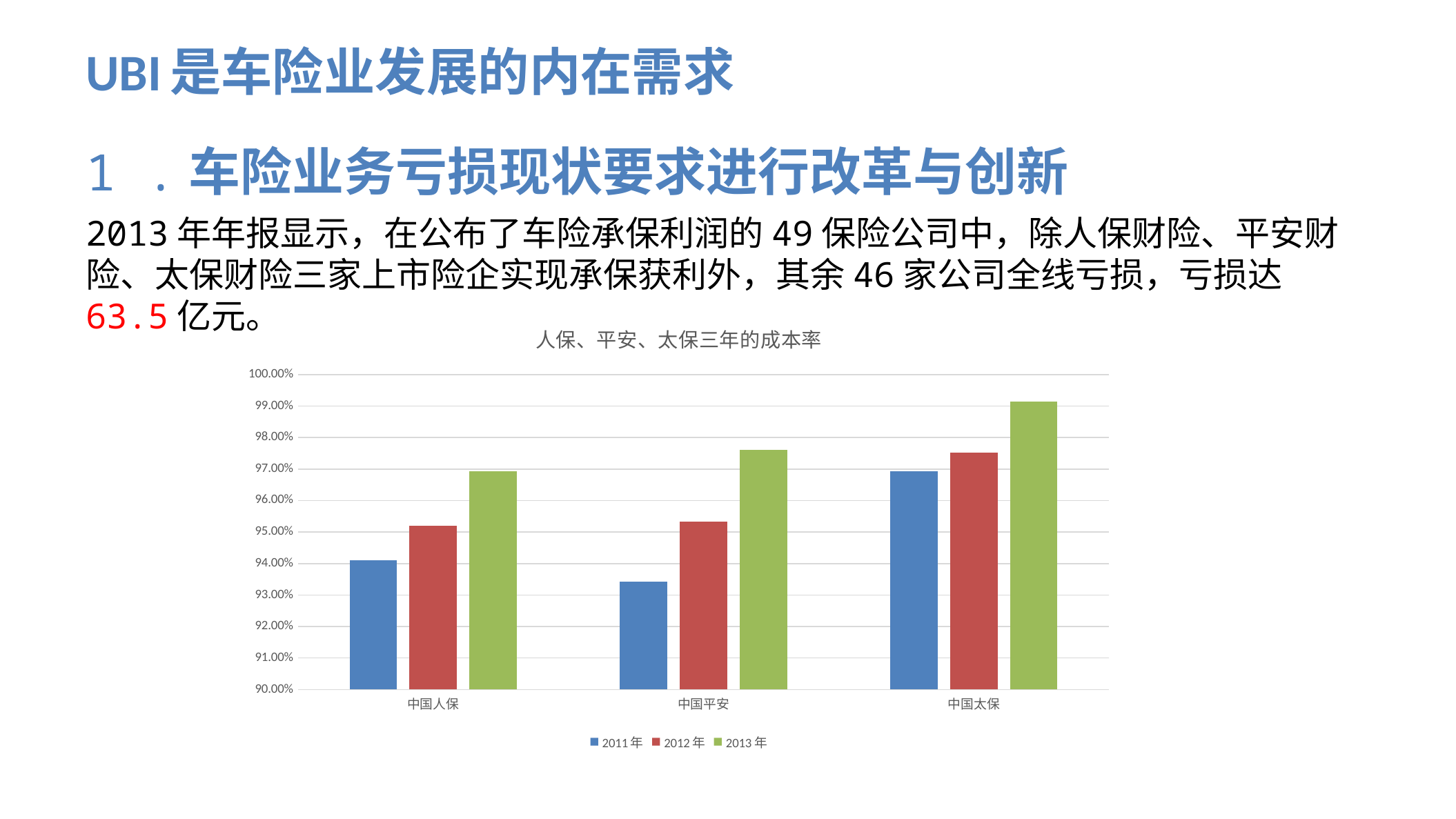

# UBI是车险业发展的内在需求
1 .车险业务亏损现状要求进行改革与创新
2013年年报显示，在公布了车险承保利润的49保险公司中，除人保财险、平安财险、太保财险三家上市险企实现承保获利外，其余46家公司全线亏损，亏损达63.5亿元。

### Chart: 人保、平安、太保三年的成本率

| Category | 2011年 | 2012年 | 2013年 |
|---|---|---|---|
| 中国人保 | 0.941 | 0.9521 | 0.9692 |
| 中国平安 | 0.9342 | 0.9532 | 0.9761 |
| 中国太保 | 0.9693 | 0.9753 | 0.9915 |